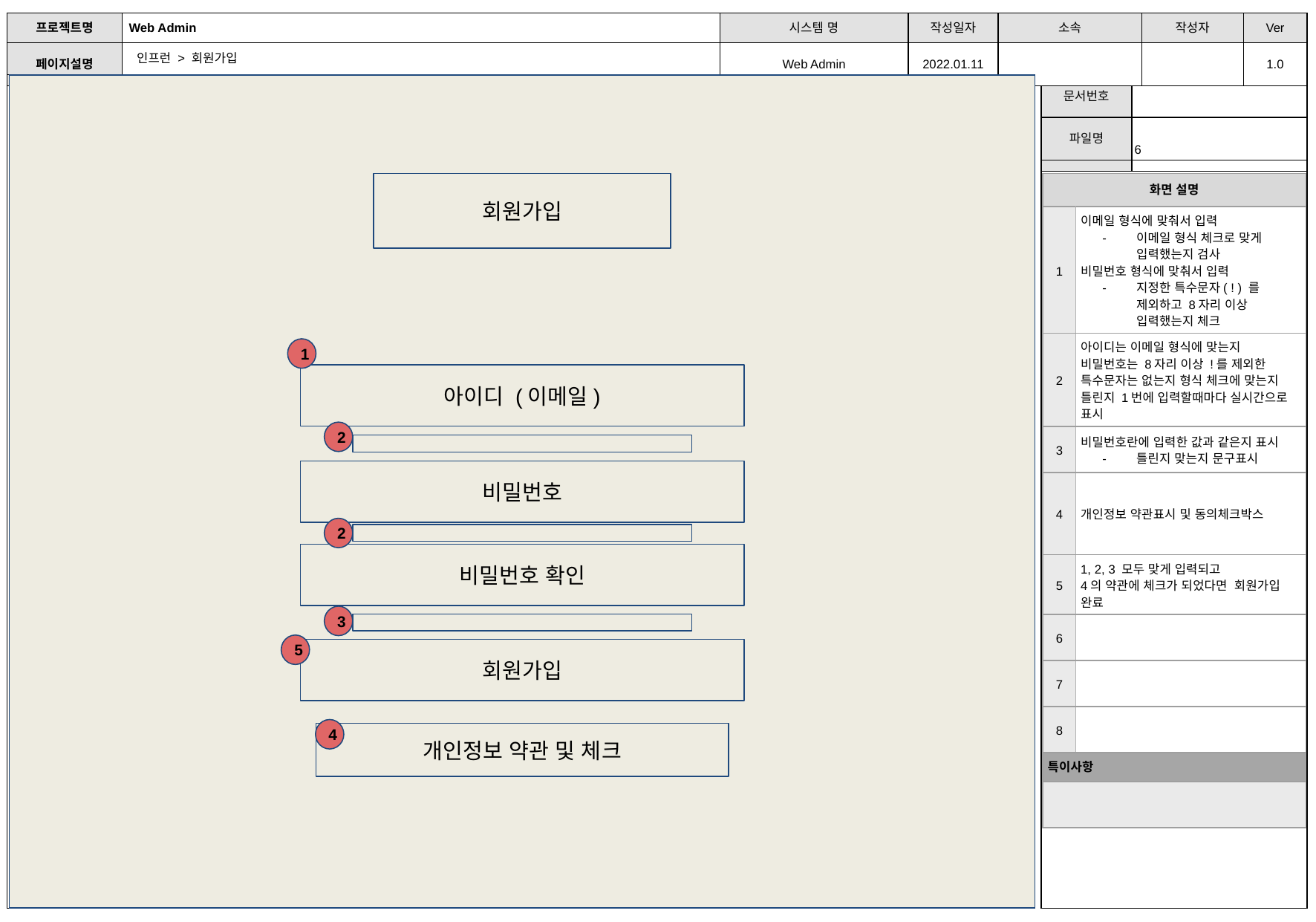

인프런 > 회원가입

| 화면 설명 |  |
| --- | --- |
| 1 | 이메일 형식에 맞춰서 입력 이메일 형식 체크로 맞게 입력했는지 검사 비밀번호 형식에 맞춰서 입력 지정한 특수문자( ! ) 를 제외하고 8자리 이상 입력했는지 체크 |
| 2 | 아이디는 이메일 형식에 맞는지 비밀번호는 8자리 이상 !를 제외한 특수문자는 없는지 형식 체크에 맞는지 틀린지 1번에 입력할때마다 실시간으로 표시 |
| 3 | 비밀번호란에 입력한 값과 같은지 표시 틀린지 맞는지 문구표시 |
| 4 | 개인정보 약관표시 및 동의체크박스 |
| 5 | 1, 2, 3 모두 맞게 입력되고 4의 약관에 체크가 되었다면 회원가입 완료 |
| 6 |  |
| 7 |  |
| 8 |  |
| 특이사항 |  |
|  |  |
회원가입
1
아이디 (이메일)
2

비밀번호
2

비밀번호 확인
3

5
회원가입
4
개인정보 약관 및 체크
* 본 문서는 UI 화면의 개발의 방향성을 제시하는 것으로 실제 개발 제품과 다를 수 있습니다.